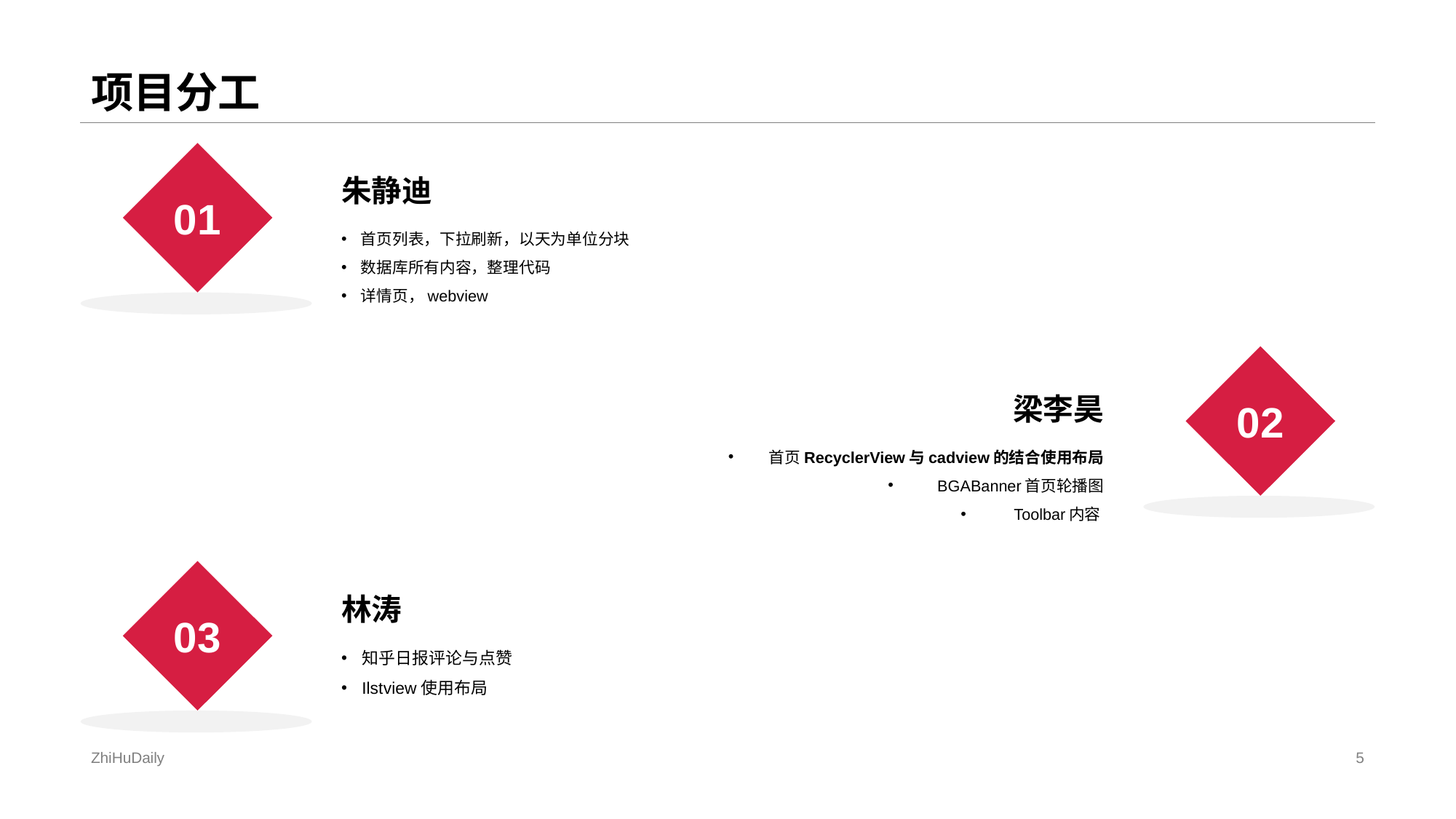

# 项目分工
01

朱静迪
首页列表，下拉刷新，以天为单位分块
数据库所有内容，整理代码
详情页，webview
02

梁李昊
首页RecyclerView与cadview的结合使用布局
BGABanner首页轮播图
Toolbar内容
03

林涛
知乎日报评论与点赞
Ilstview使用布局
ZhiHuDaily
5